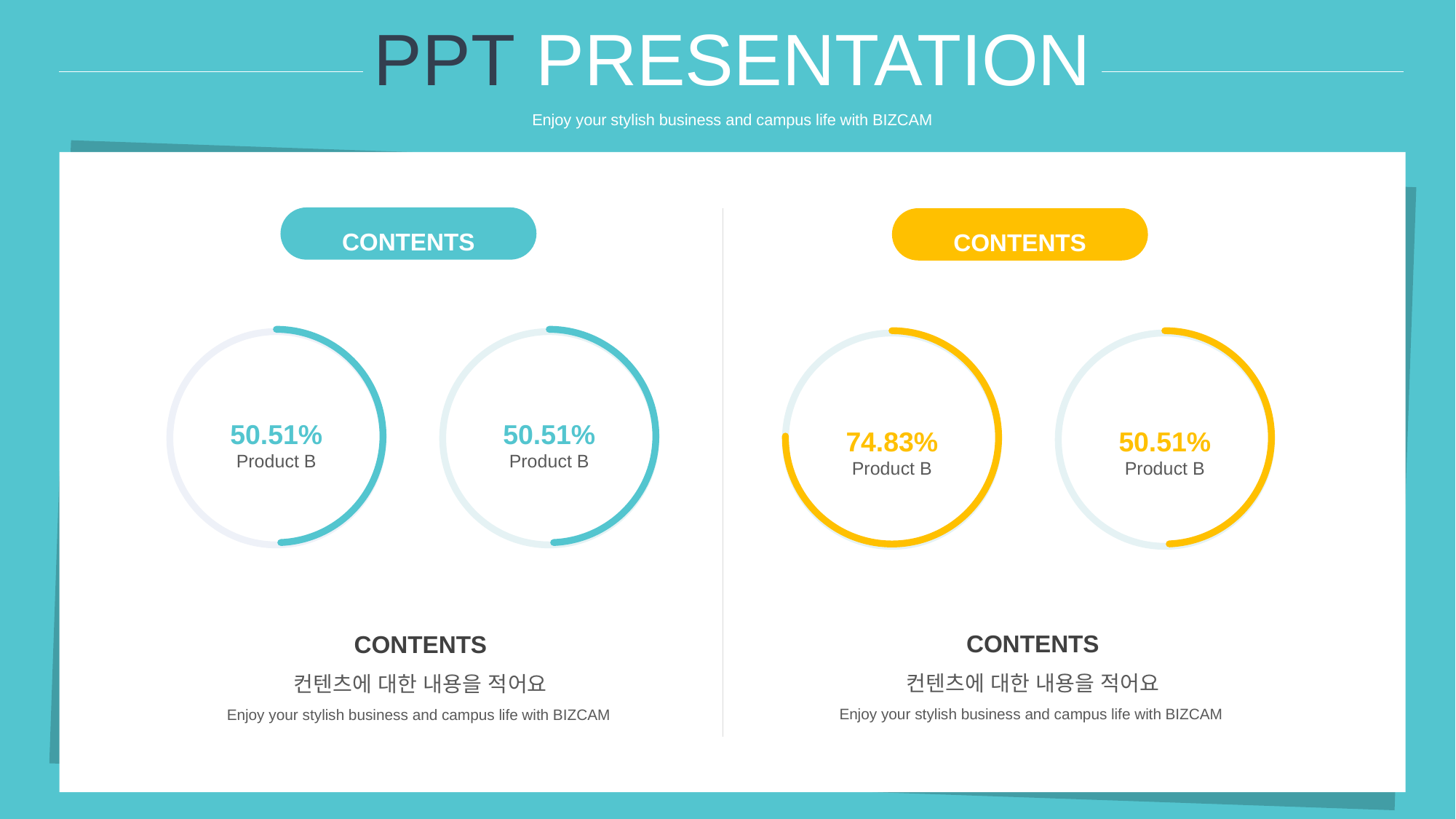

PPT PRESENTATION
Enjoy your stylish business and campus life with BIZCAM

CONTENTS
CONTENTS

50.51%
Product B
50.51%
Product B
74.83%
Product B
50.51%
Product B
CONTENTS
컨텐츠에 대한 내용을 적어요
Enjoy your stylish business and campus life with BIZCAM
CONTENTS
컨텐츠에 대한 내용을 적어요
Enjoy your stylish business and campus life with BIZCAM